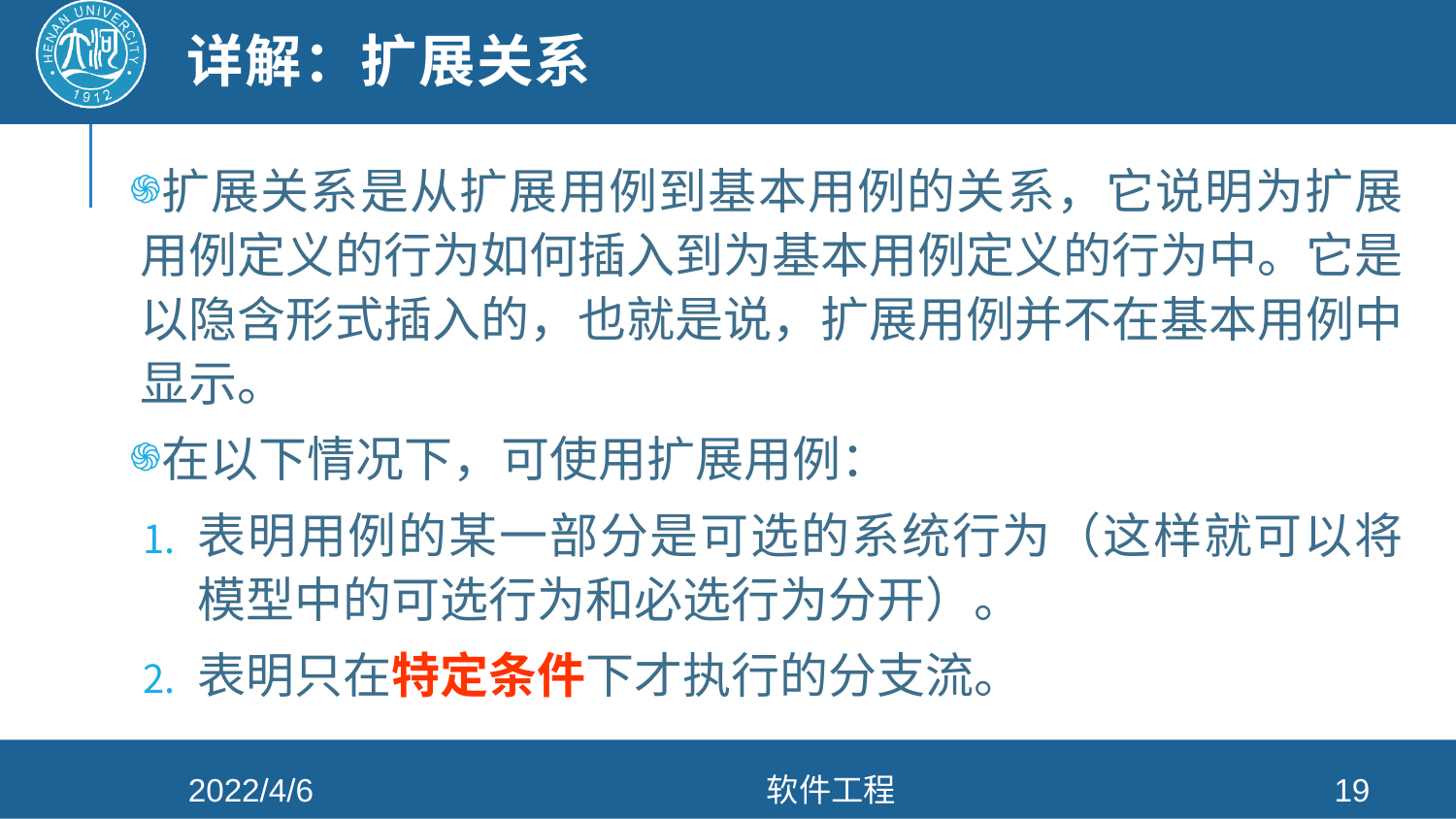

# 详解：扩展关系
扩展关系是从扩展用例到基本用例的关系，它说明为扩展用例定义的行为如何插入到为基本用例定义的行为中。它是以隐含形式插入的，也就是说，扩展用例并不在基本用例中显示。
在以下情况下，可使用扩展用例：
表明用例的某一部分是可选的系统行为（这样就可以将模型中的可选行为和必选行为分开）。
表明只在特定条件下才执行的分支流。
2022/4/6
软件工程
19